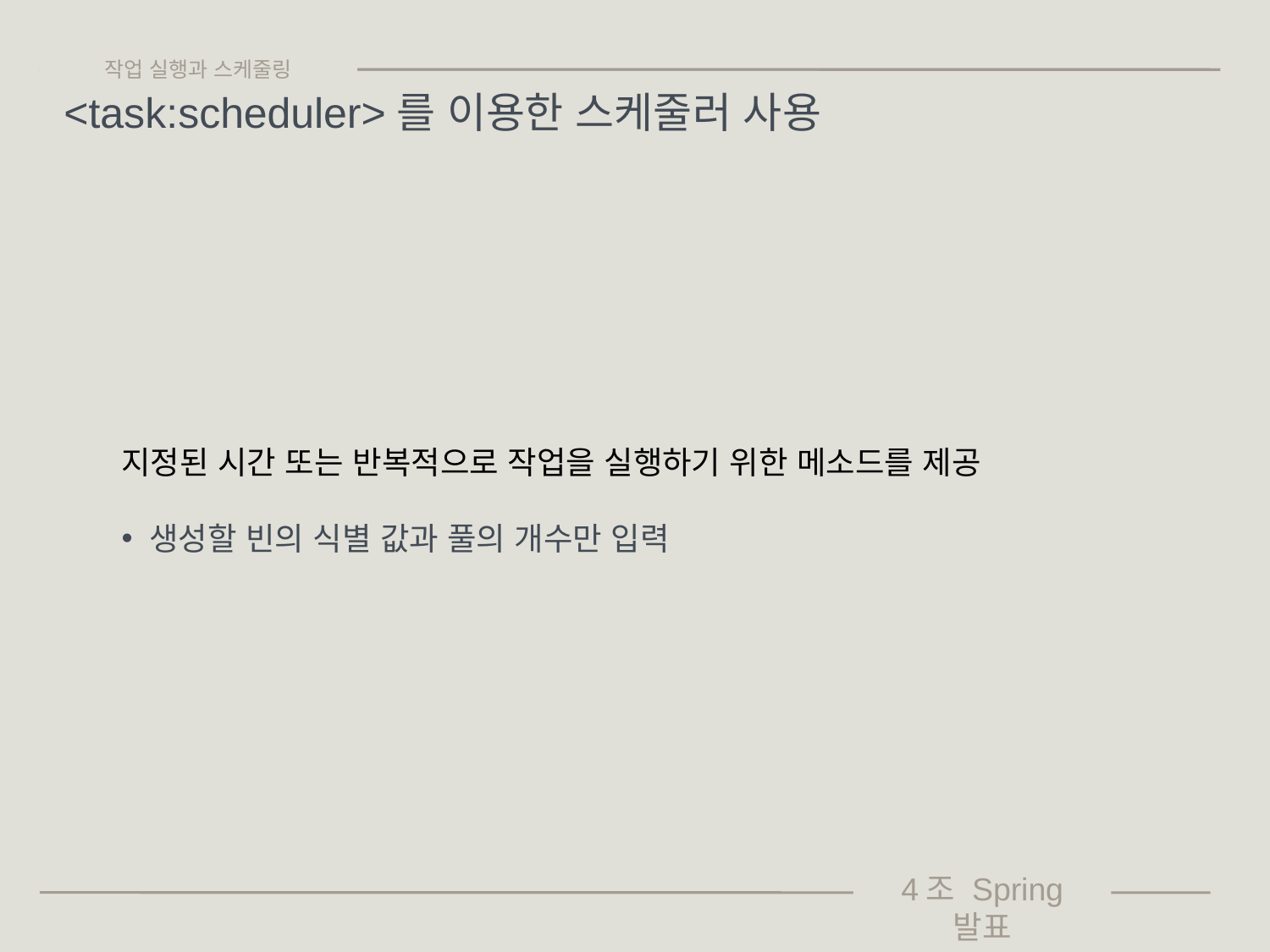

작업 실행과 스케줄링
<task:scheduler>를 이용한 스케줄러 사용
지정된 시간 또는 반복적으로 작업을 실행하기 위한 메소드를 제공

 생성할 빈의 식별 값과 풀의 개수만 입력
4조 Spring 발표